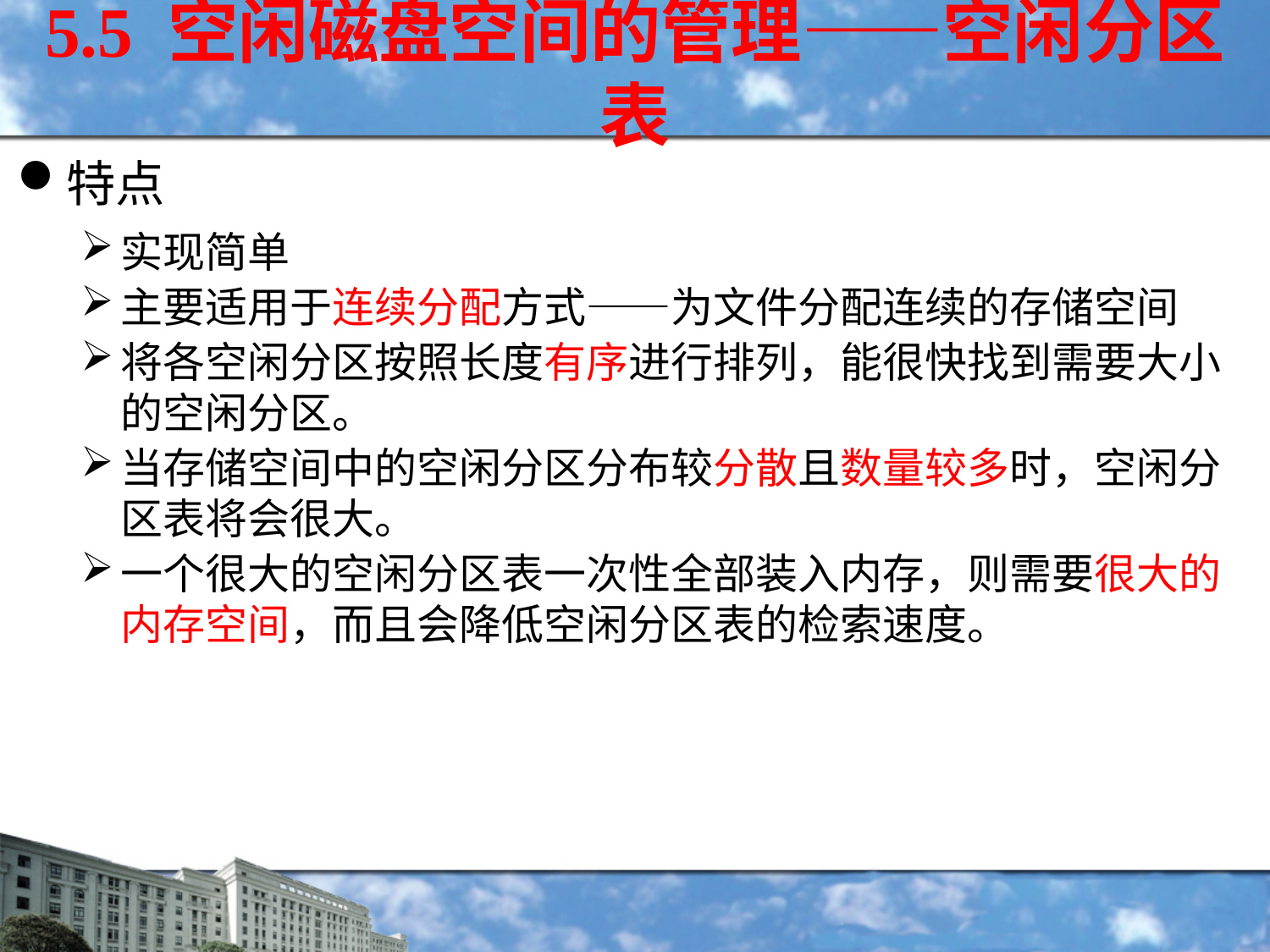

5.5 空闲磁盘空间的管理——空闲分区表
特点
实现简单
主要适用于连续分配方式——为文件分配连续的存储空间
将各空闲分区按照长度有序进行排列，能很快找到需要大小的空闲分区。
当存储空间中的空闲分区分布较分散且数量较多时，空闲分区表将会很大。
一个很大的空闲分区表一次性全部装入内存，则需要很大的内存空间，而且会降低空闲分区表的检索速度。